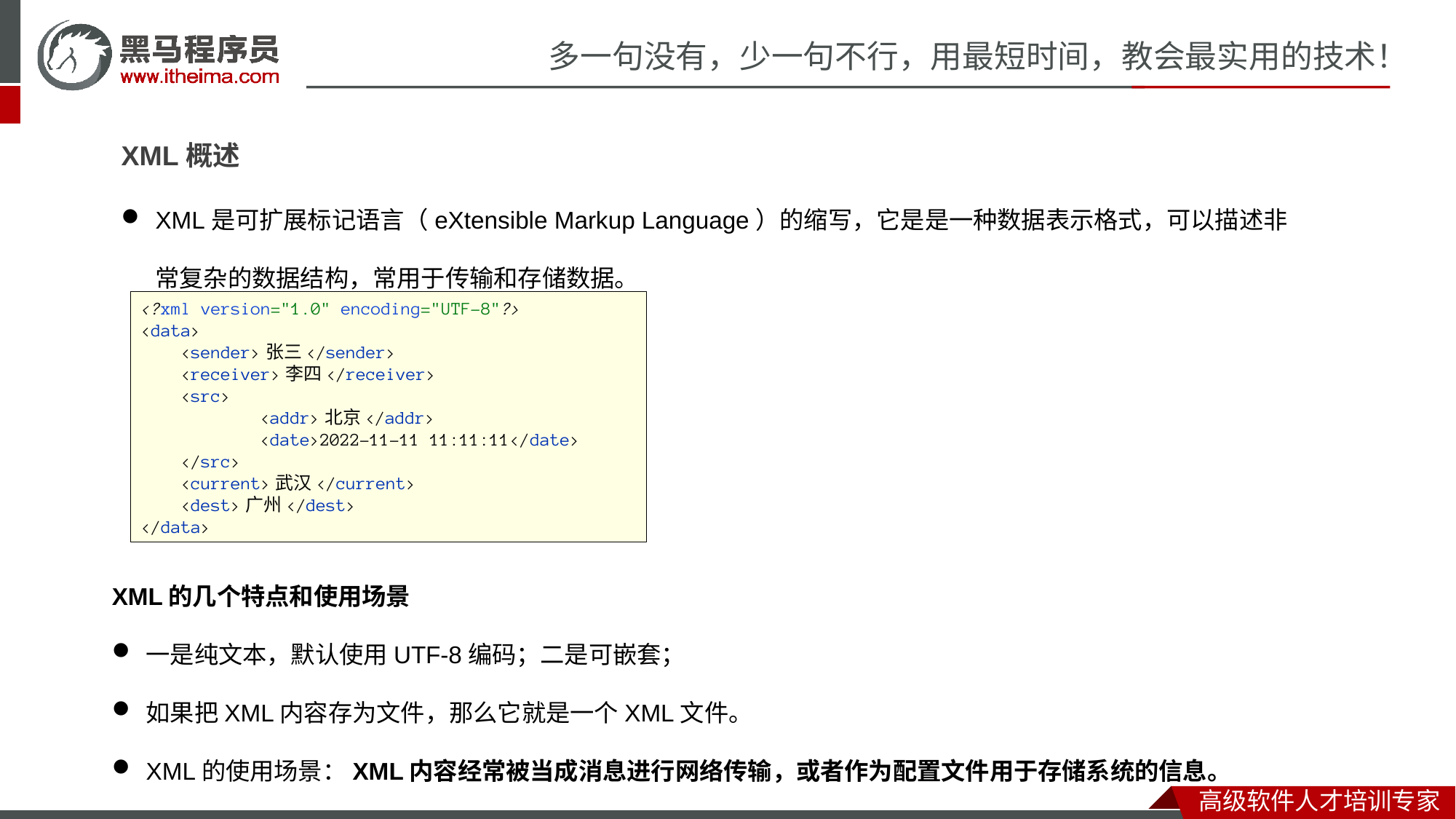

XML概述
XML是可扩展标记语言（eXtensible Markup Language）的缩写，它是是一种数据表示格式，可以描述非常复杂的数据结构，常用于传输和存储数据。
<?xml version="1.0" encoding="UTF-8"?>
<data>
    <sender>张三</sender>
    <receiver>李四</receiver>
    <src>
    	 <addr>北京</addr>
 	 <date>2022-11-11 11:11:11</date>
    </src>
    <current>武汉</current>
    <dest>广州</dest>
</data>
XML的几个特点和使用场景
一是纯文本，默认使用UTF-8编码；二是可嵌套；
如果把XML内容存为文件，那么它就是一个XML文件。
XML的使用场景：XML内容经常被当成消息进行网络传输，或者作为配置文件用于存储系统的信息。